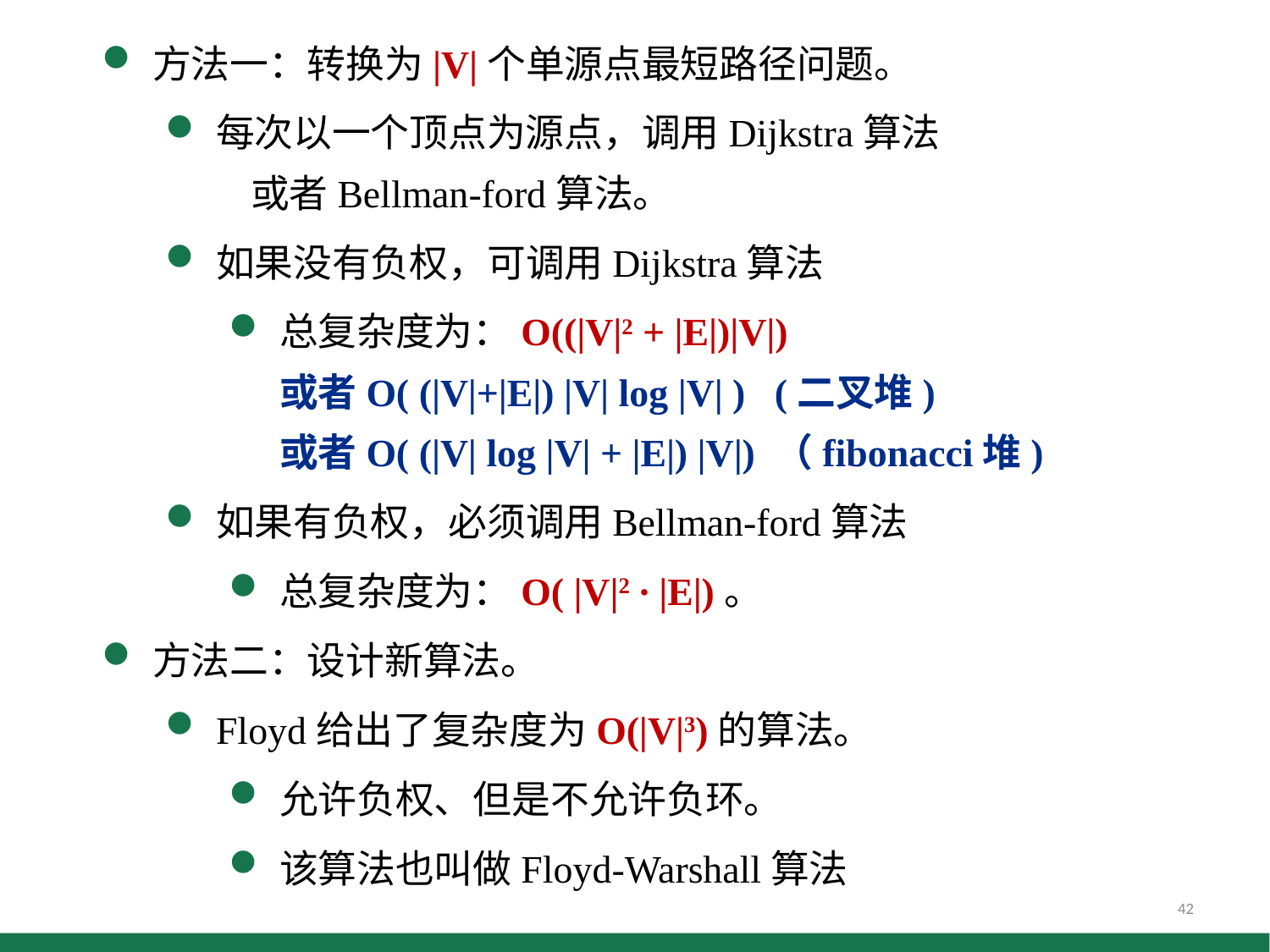

方法一：转换为|V|个单源点最短路径问题。
每次以一个顶点为源点，调用Dijkstra算法
    或者Bellman-ford算法。
如果没有负权，可调用Dijkstra算法
总复杂度为：O((|V|2 + |E|)|V|)
或者O( (|V|+|E|) |V| log |V| )   (二叉堆)
或者O( (|V| log |V| + |E|) |V|) （fibonacci堆)
如果有负权，必须调用Bellman-ford算法
总复杂度为：O( |V|2 ∙ |E|)。
方法二：设计新算法。
Floyd给出了复杂度为O(|V|3)的算法。
允许负权、但是不允许负环。
该算法也叫做Floyd-Warshall算法
42